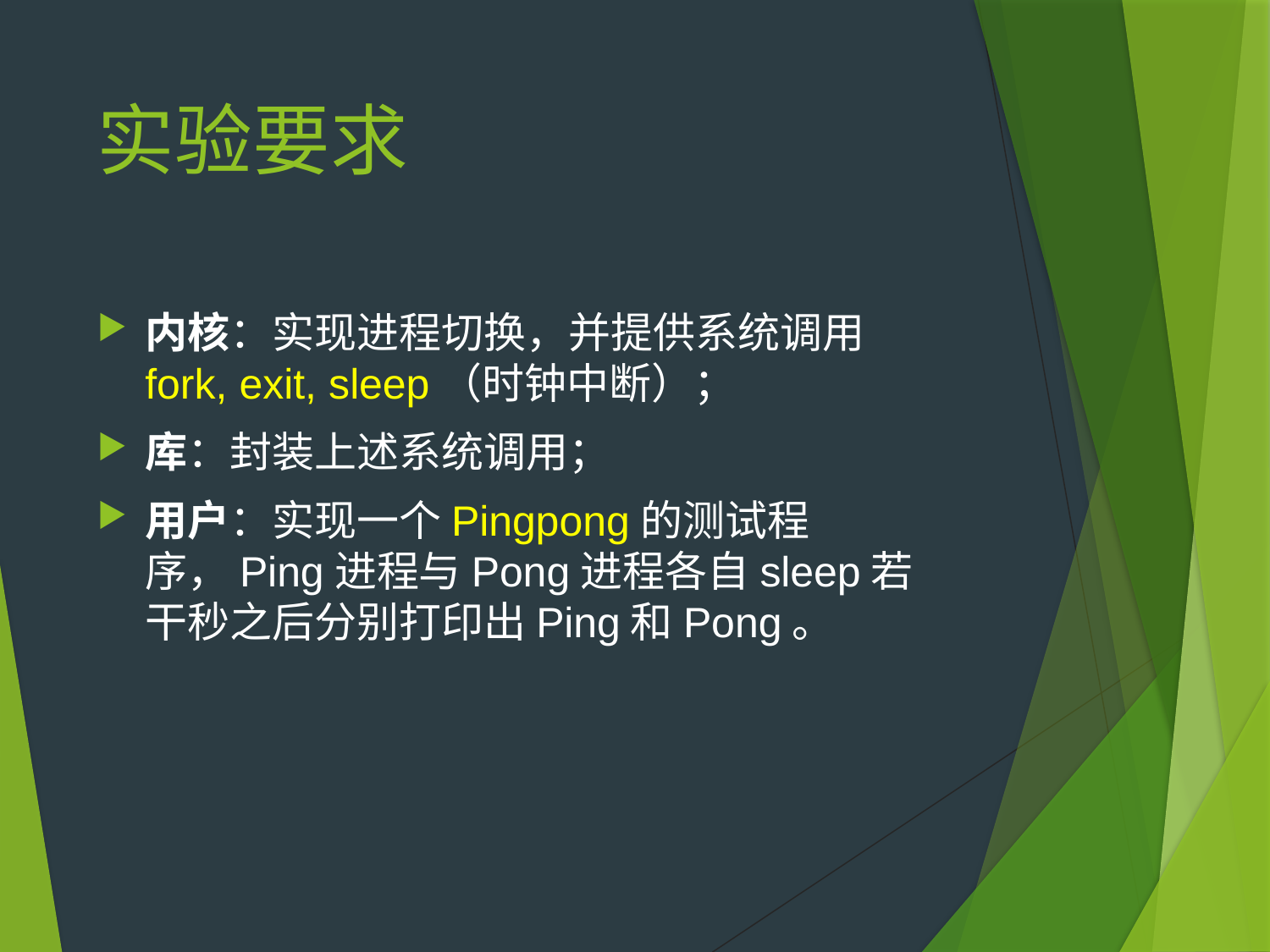

# 实验要求
内核：实现进程切换，并提供系统调用fork, exit, sleep（时钟中断）；
库：封装上述系统调用；
用户：实现一个Pingpong的测试程序，Ping进程与Pong进程各自sleep若干秒之后分别打印出Ping和Pong。